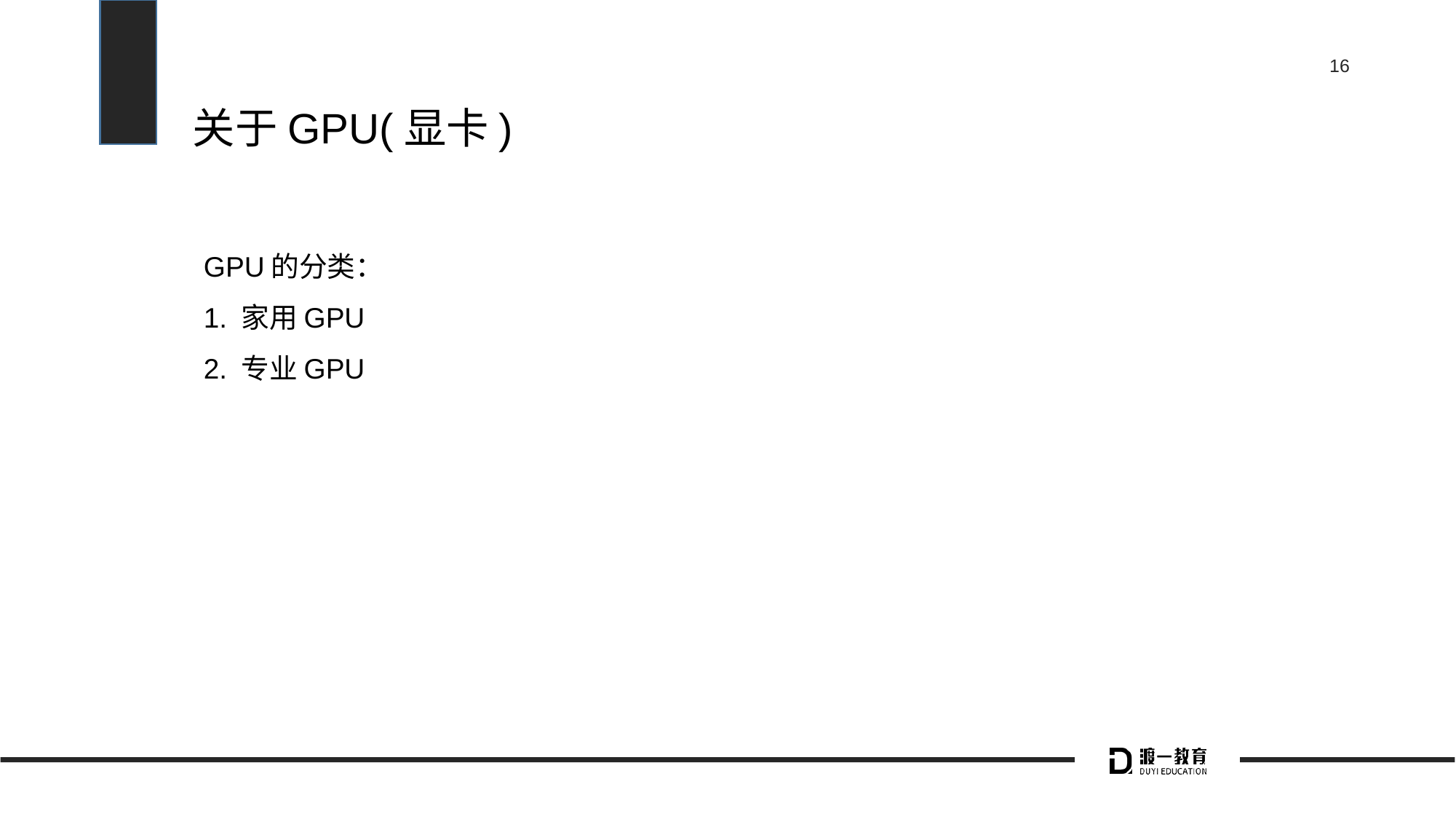

# 关于GPU(显卡)
GPU的分类：
1. 家用GPU
2. 专业GPU